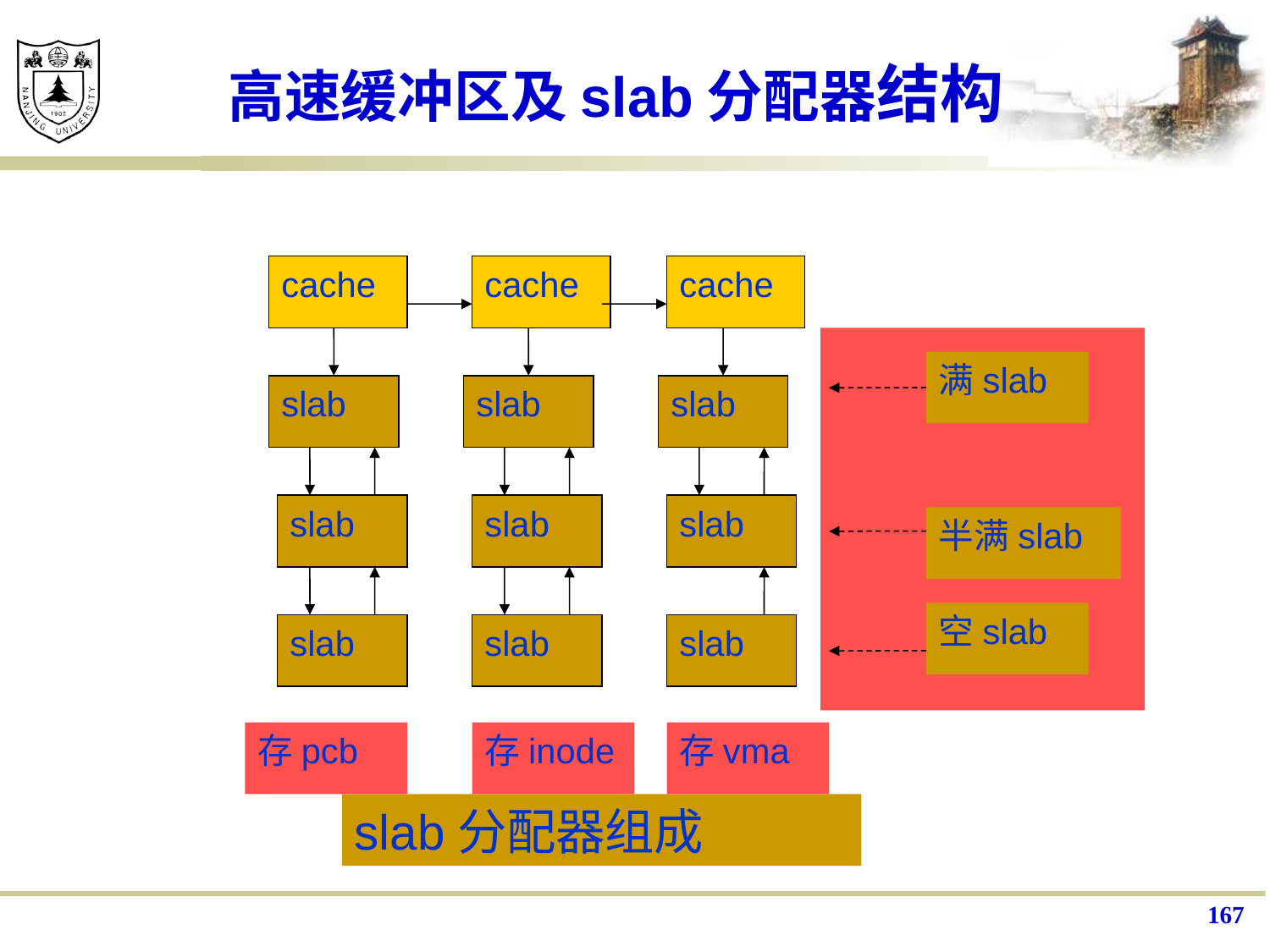

# 高速缓冲区及slab分配器结构

cache
cache
cache

slab
slab
slab

slab
slab
slab

slab
slab
slab

满slab

半满slab

空slab

存pcb
存inode
存vma
slab分配器组成
167